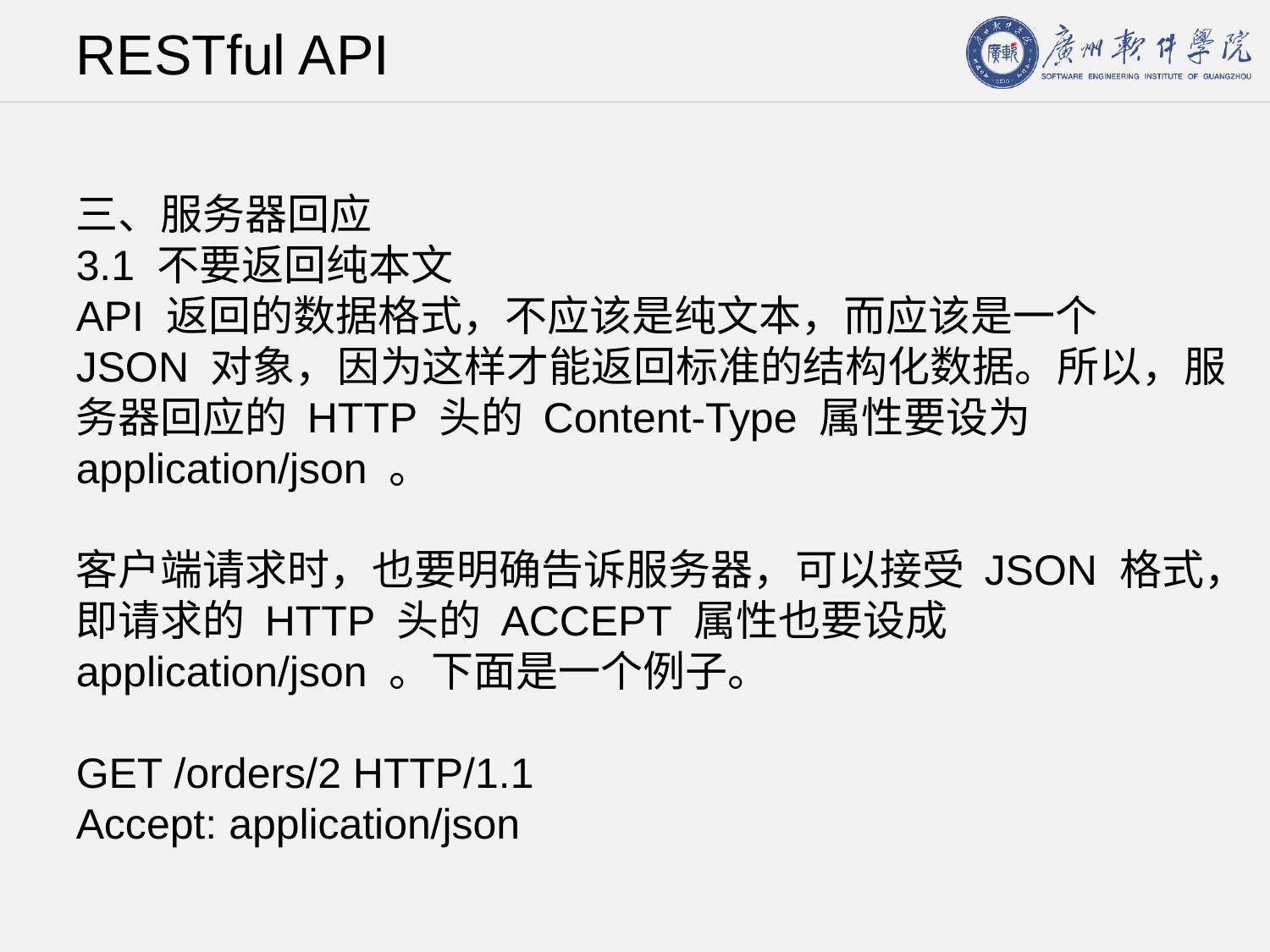

# RESTful API
三、服务器回应
3.1 不要返回纯本文
API 返回的数据格式，不应该是纯文本，而应该是一个 JSON 对象，因为这样才能返回标准的结构化数据。所以，服务器回应的 HTTP 头的 Content-Type 属性要设为 application/json 。

客户端请求时，也要明确告诉服务器，可以接受 JSON 格式，即请求的 HTTP 头的 ACCEPT 属性也要设成 application/json 。下面是一个例子。

GET /orders/2 HTTP/1.1
Accept: application/json